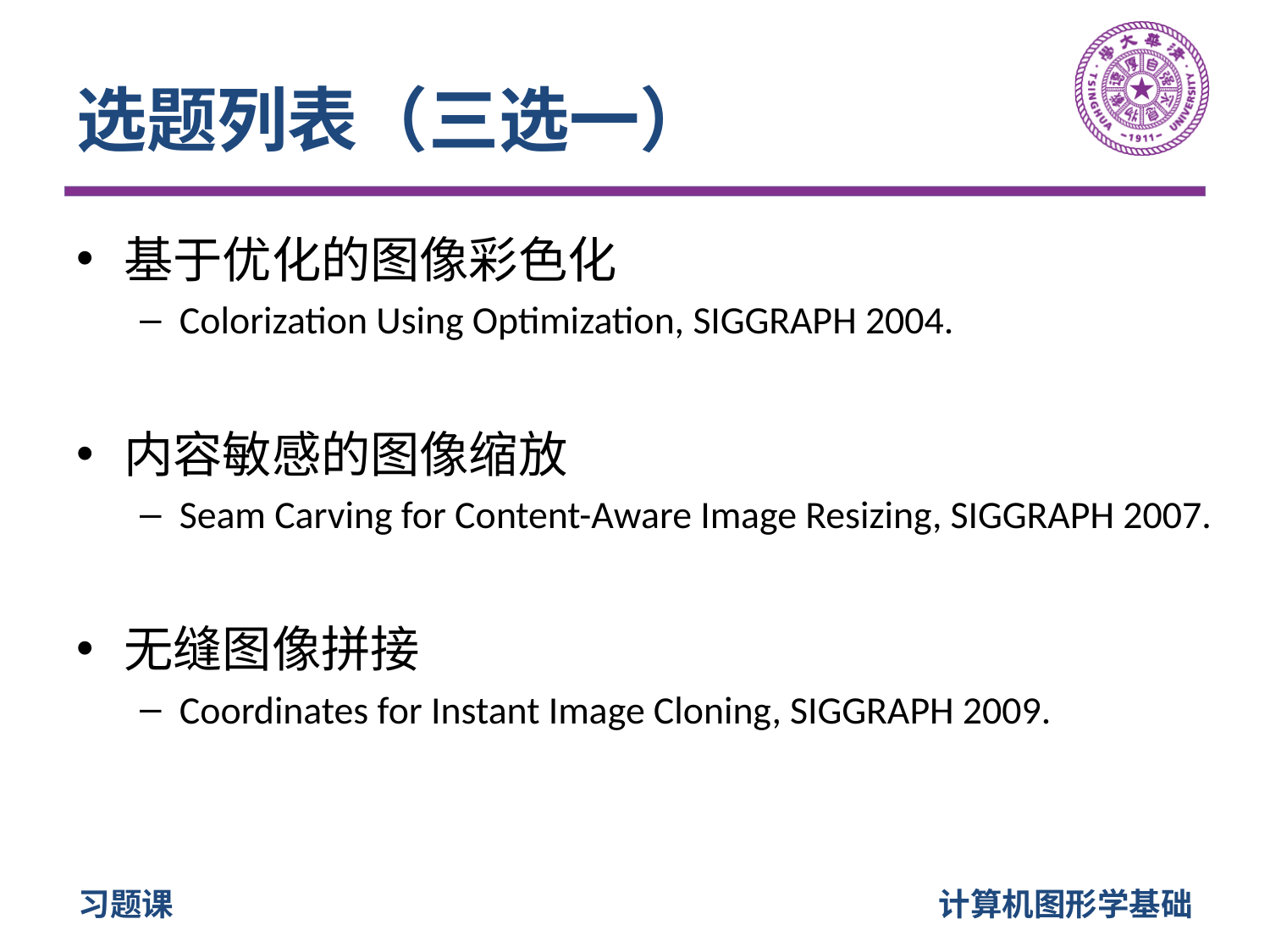

# 选题列表（三选一）
基于优化的图像彩色化
Colorization Using Optimization, SIGGRAPH 2004.

内容敏感的图像缩放
Seam Carving for Content-Aware Image Resizing, SIGGRAPH 2007.

无缝图像拼接
Coordinates for Instant Image Cloning, SIGGRAPH 2009.